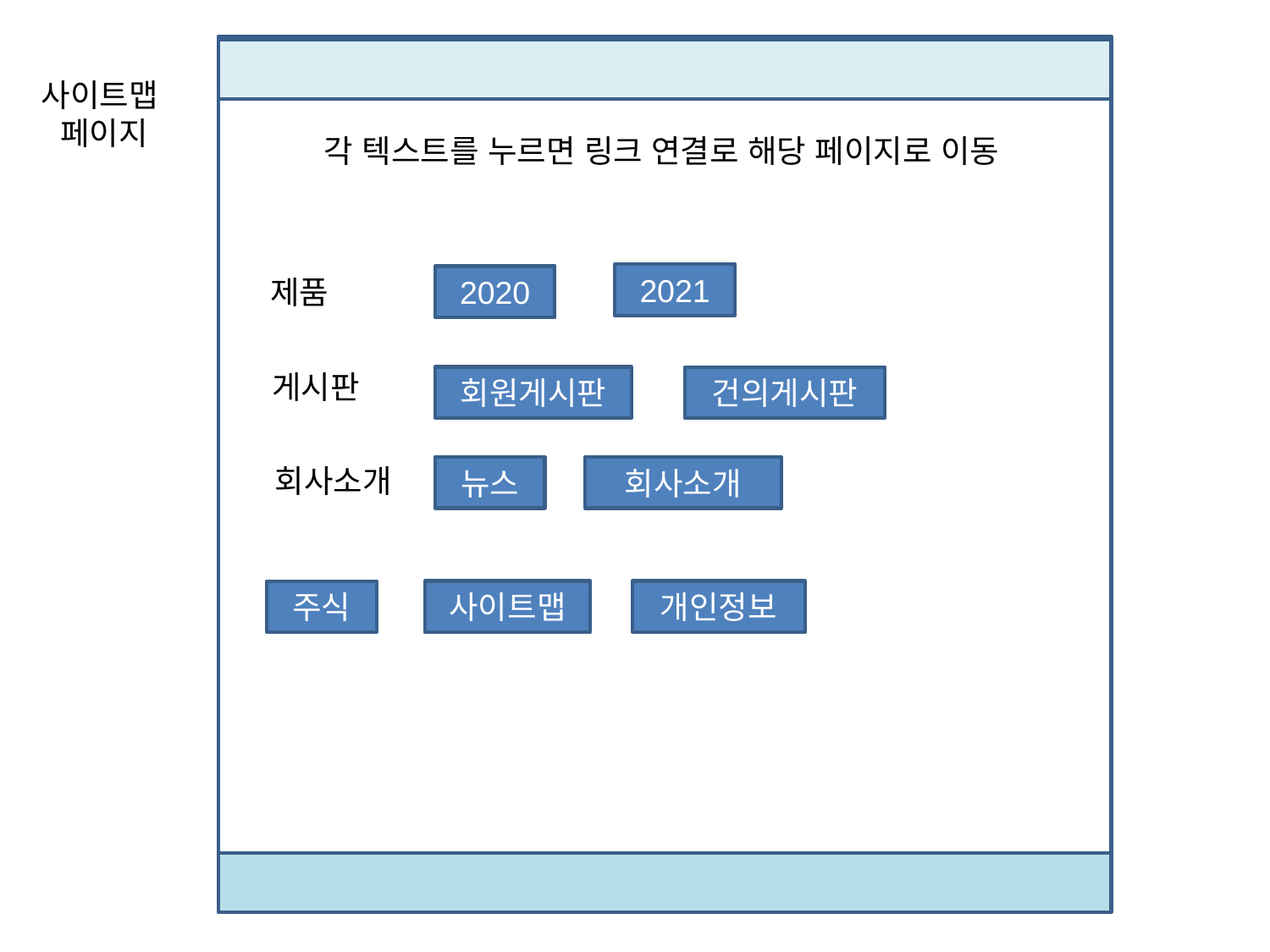

사이트맵
페이지
각 텍스트를 누르면 링크 연결로 해당 페이지로 이동
2021
제품
2020
게시판
회원게시판
건의게시판
회사소개
뉴스
회사소개
사이트맵
개인정보
주식